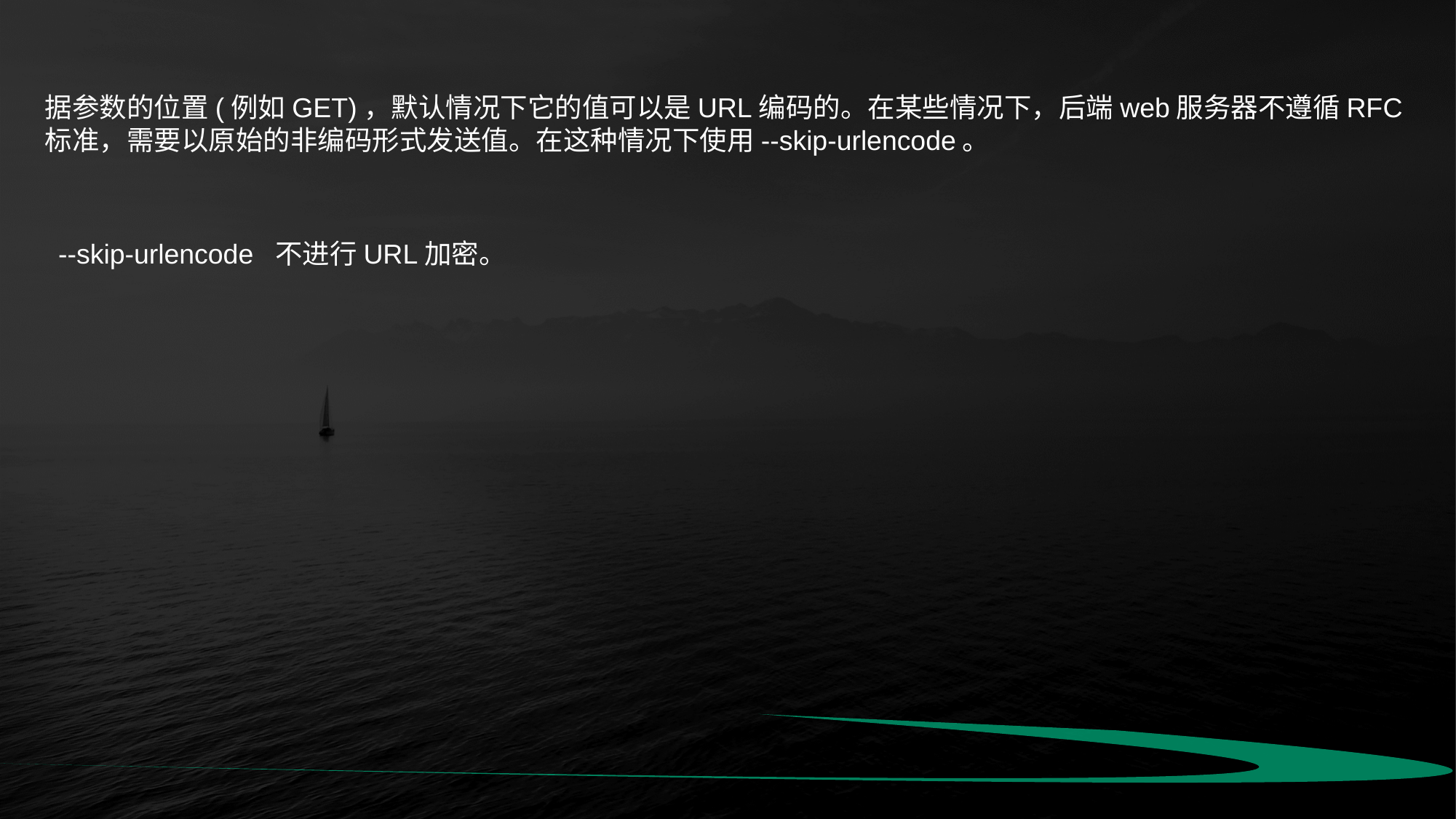

据参数的位置(例如GET)，默认情况下它的值可以是URL编码的。在某些情况下，后端web服务器不遵循RFC标准，需要以原始的非编码形式发送值。在这种情况下使用--skip-urlencode。
--skip-urlencode  不进行URL加密。